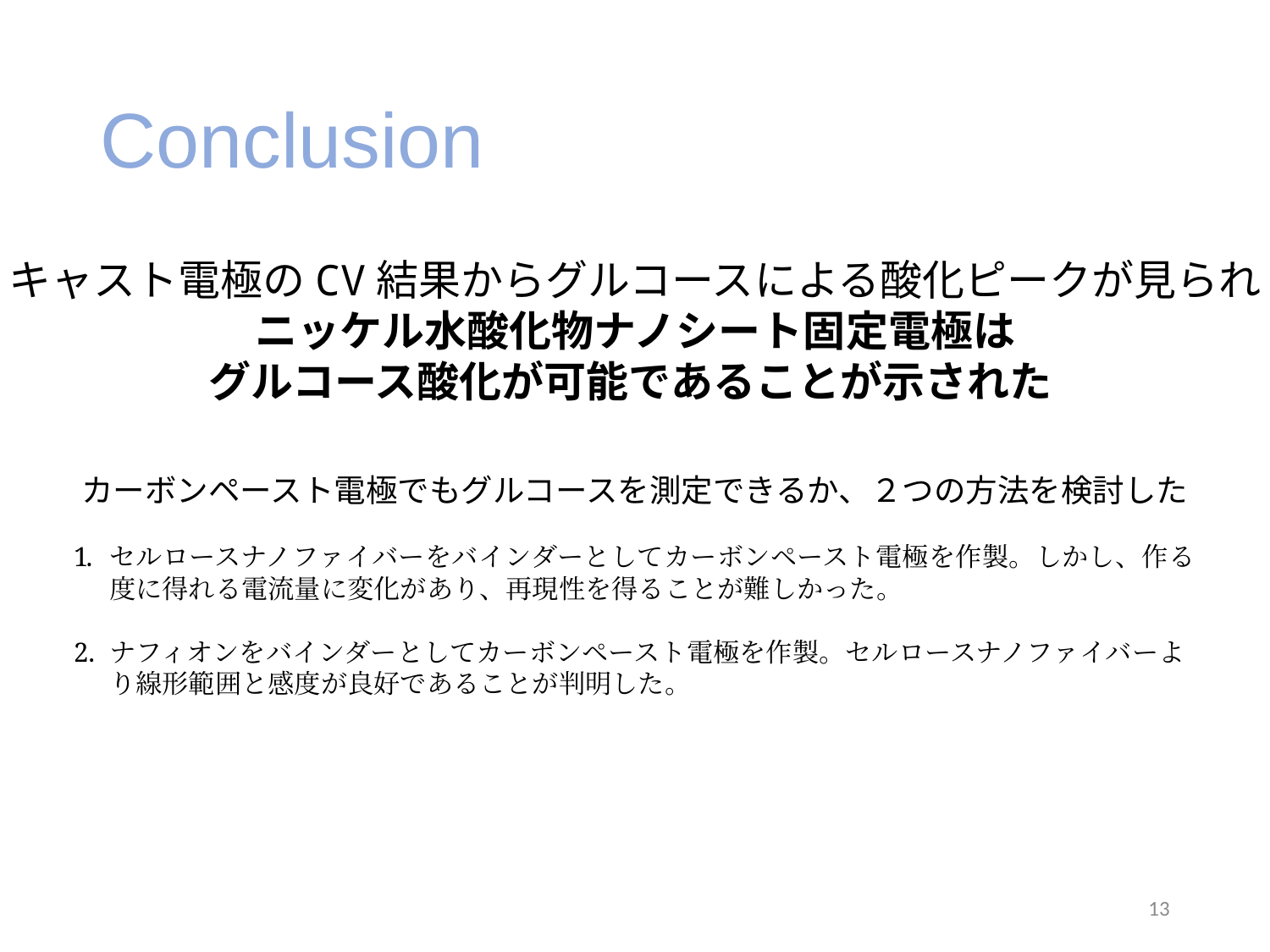

# Conclusion
キャスト電極のCV結果からグルコースによる酸化ピークが見られ
ニッケル水酸化物ナノシート固定電極は
グルコース酸化が可能であることが示された
カーボンペースト電極でもグルコースを測定できるか、２つの方法を検討した

セルロースナノファイバーをバインダーとしてカーボンペースト電極を作製。しかし、作る度に得れる電流量に変化があり、再現性を得ることが難しかった。

ナフィオンをバインダーとしてカーボンペースト電極を作製。セルロースナノファイバーより線形範囲と感度が良好であることが判明した。
13